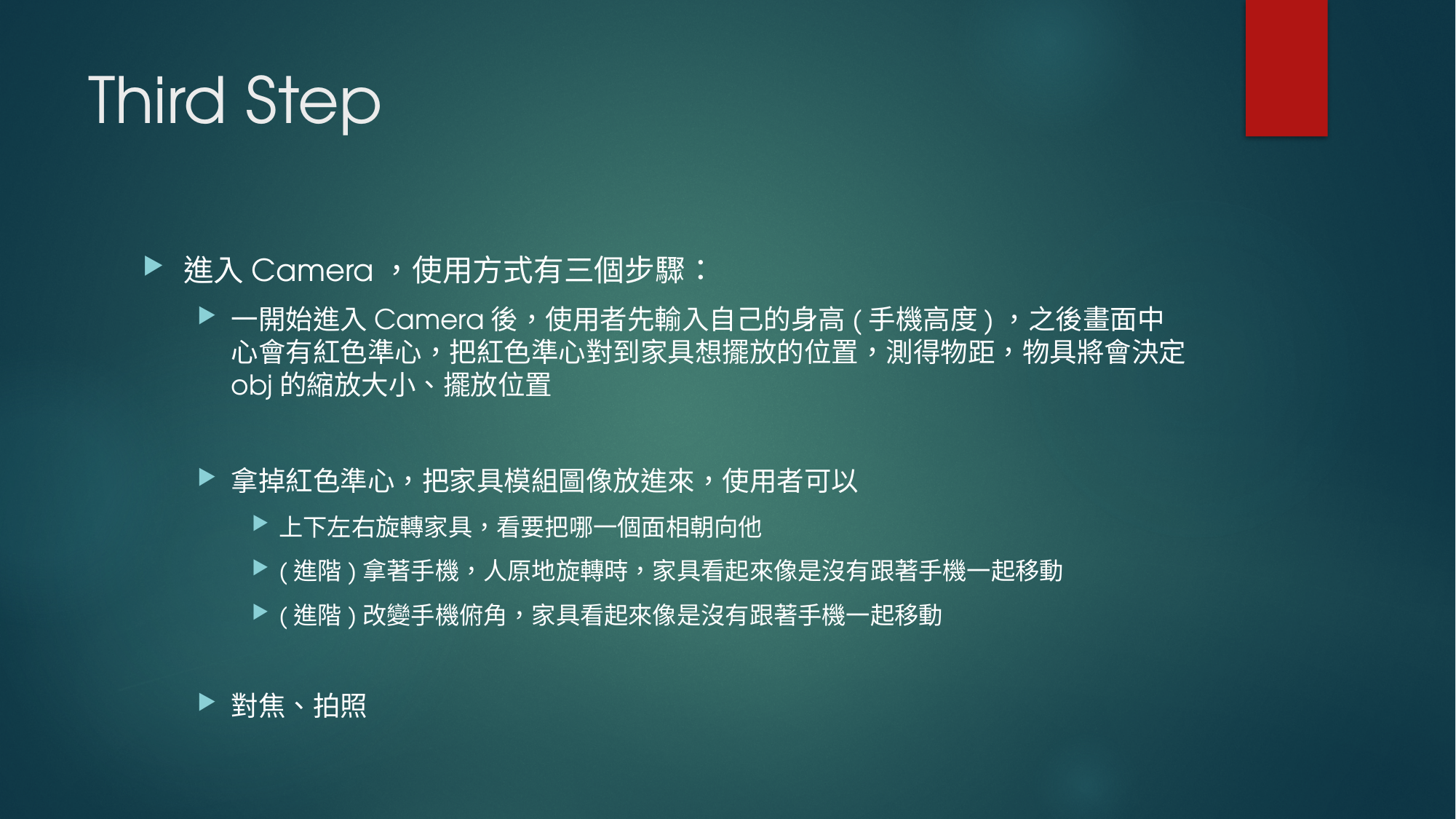

# Third Step
進入Camera，使用方式有三個步驟：
一開始進入Camera後，使用者先輸入自己的身高(手機高度)，之後畫面中心會有紅色準心，把紅色準心對到家具想擺放的位置，測得物距，物具將會決定obj的縮放大小、擺放位置

拿掉紅色準心，把家具模組圖像放進來，使用者可以
上下左右旋轉家具，看要把哪一個面相朝向他
(進階)拿著手機，人原地旋轉時，家具看起來像是沒有跟著手機一起移動
(進階)改變手機俯角，家具看起來像是沒有跟著手機一起移動

對焦、拍照